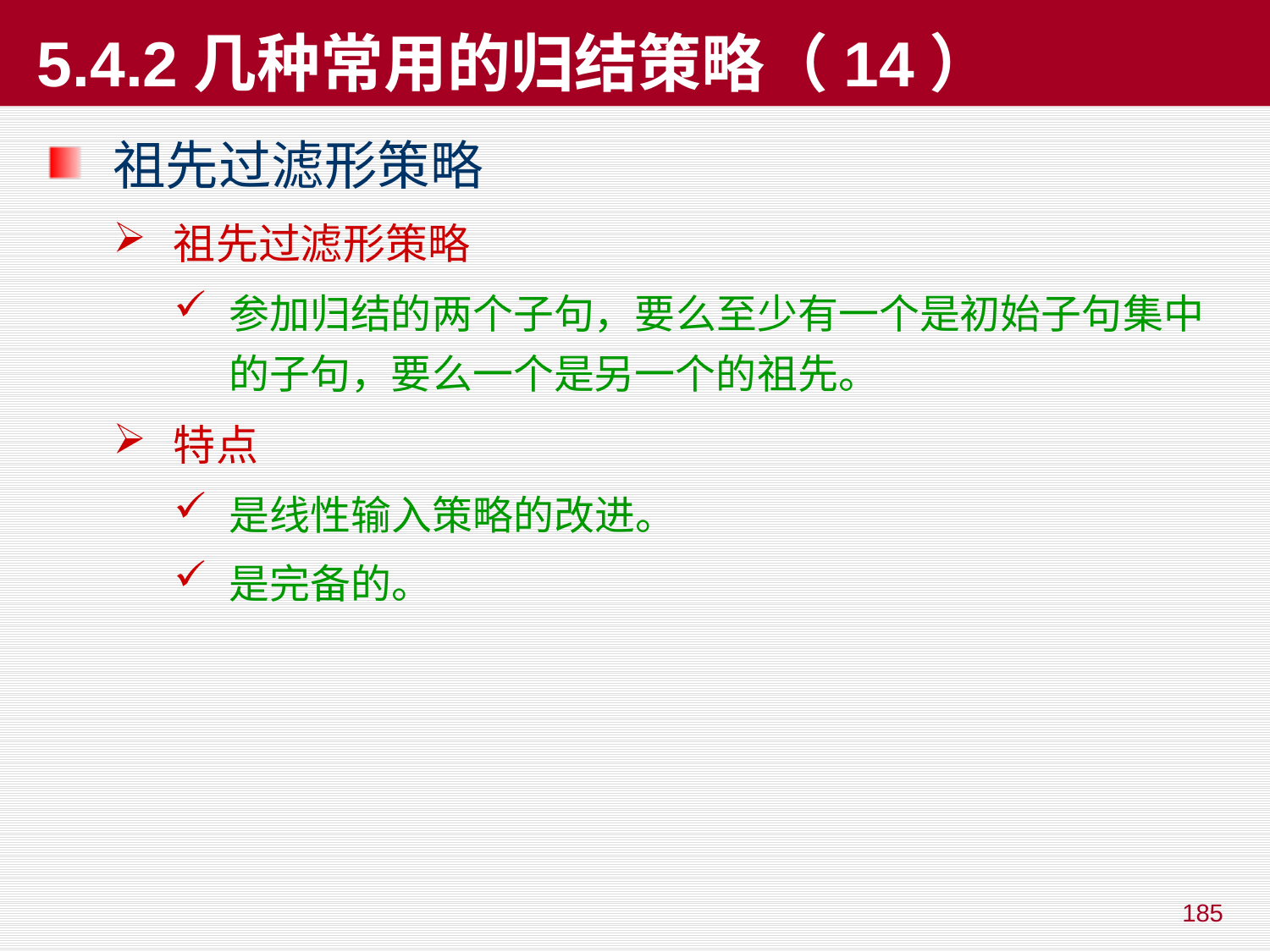

# 5.4.2几种常用的归结策略（14）
祖先过滤形策略
祖先过滤形策略
参加归结的两个子句，要么至少有一个是初始子句集中的子句，要么一个是另一个的祖先。
特点
是线性输入策略的改进。
是完备的。
185